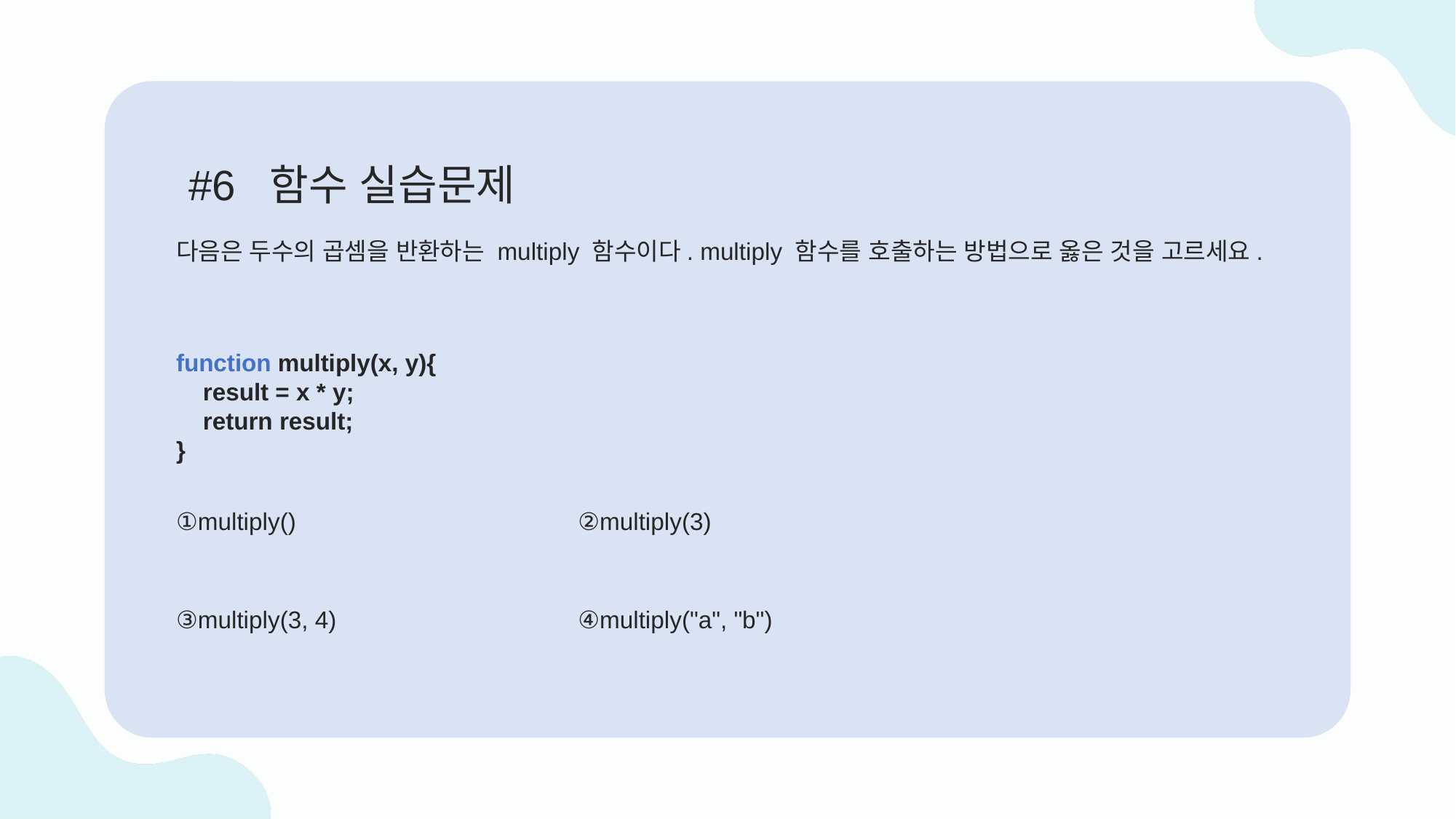

#6  함수 실습문제
다음은 두수의 곱셈을 반환하는 multiply 함수이다. multiply 함수를 호출하는 방법으로 옳은 것을 고르세요.
function multiply(x, y){
    result = x * y;
    return result;
}

①multiply()
②multiply(3)
③multiply(3, 4)
④multiply("a", "b")